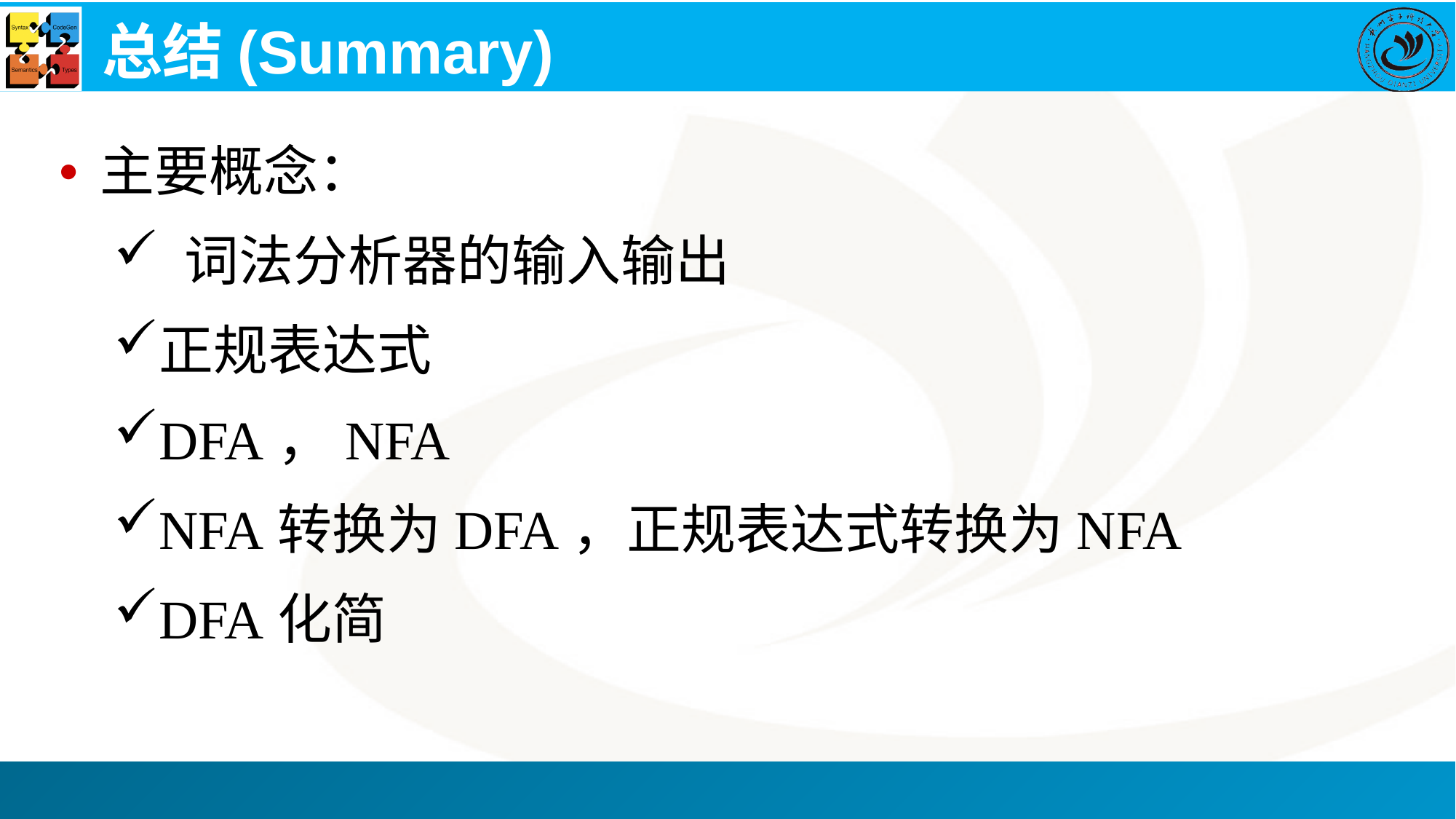

# 总结(Summary)
主要概念：
 词法分析器的输入输出
正规表达式
DFA，NFA
NFA转换为DFA，正规表达式转换为NFA
DFA化简
85